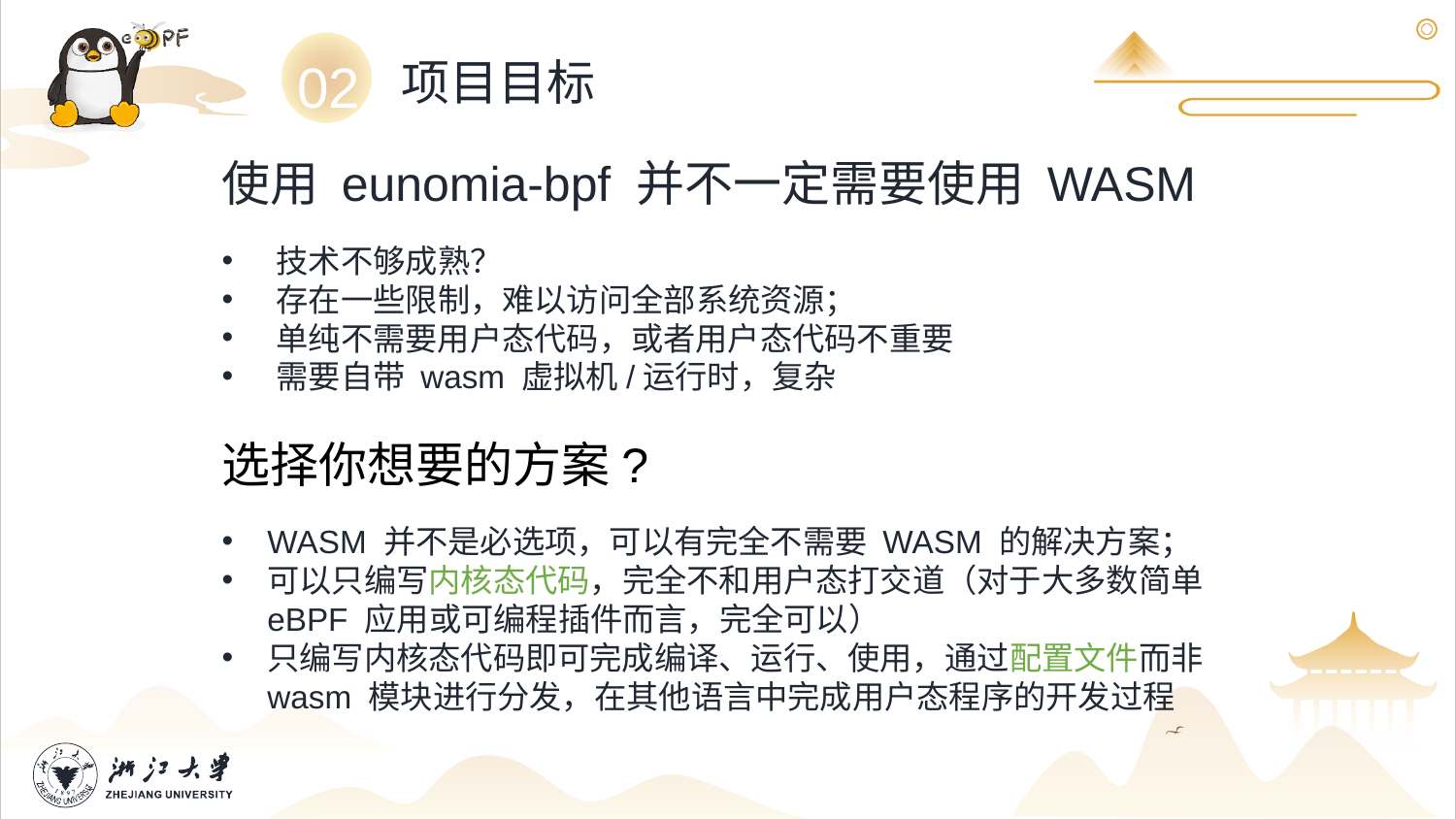

02
项目目标
使用 eunomia-bpf 并不一定需要使用 WASM

技术不够成熟？
存在一些限制，难以访问全部系统资源；
单纯不需要用户态代码，或者用户态代码不重要
需要自带 wasm 虚拟机/运行时，复杂

选择你想要的方案?

WASM 并不是必选项，可以有完全不需要 WASM 的解决方案；
可以只编写内核态代码，完全不和用户态打交道（对于大多数简单 eBPF 应用或可编程插件而言，完全可以）
只编写内核态代码即可完成编译、运行、使用，通过配置文件而非 wasm 模块进行分发，在其他语言中完成用户态程序的开发过程
18